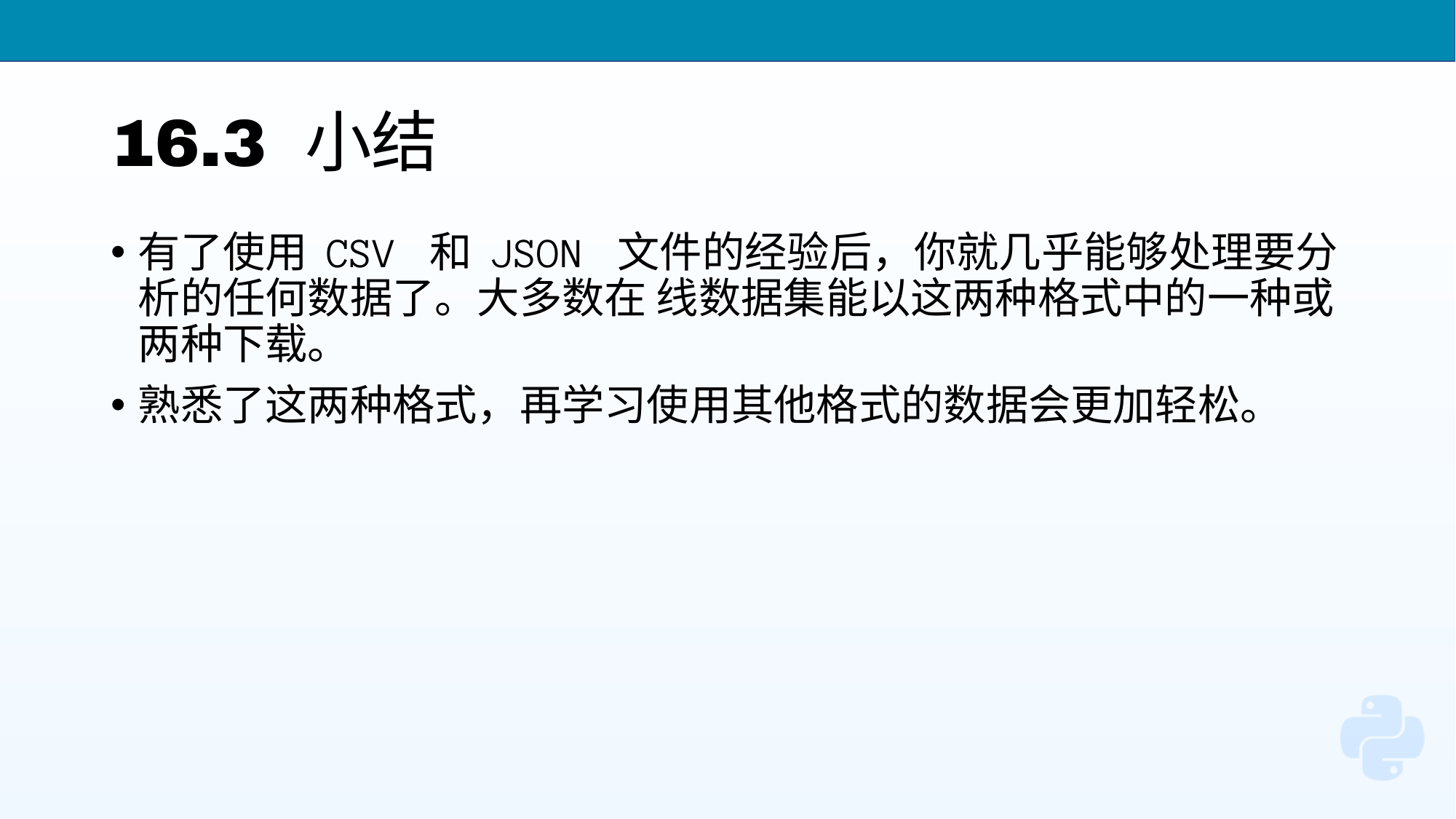

# 16.3 小结
有了使用 CSV 和 JSON 文件的经验后，你就几乎能够处理要分析的任何数据了。大多数在 线数据集能以这两种格式中的一种或两种下载。
熟悉了这两种格式，再学习使用其他格式的数据会更加轻松。